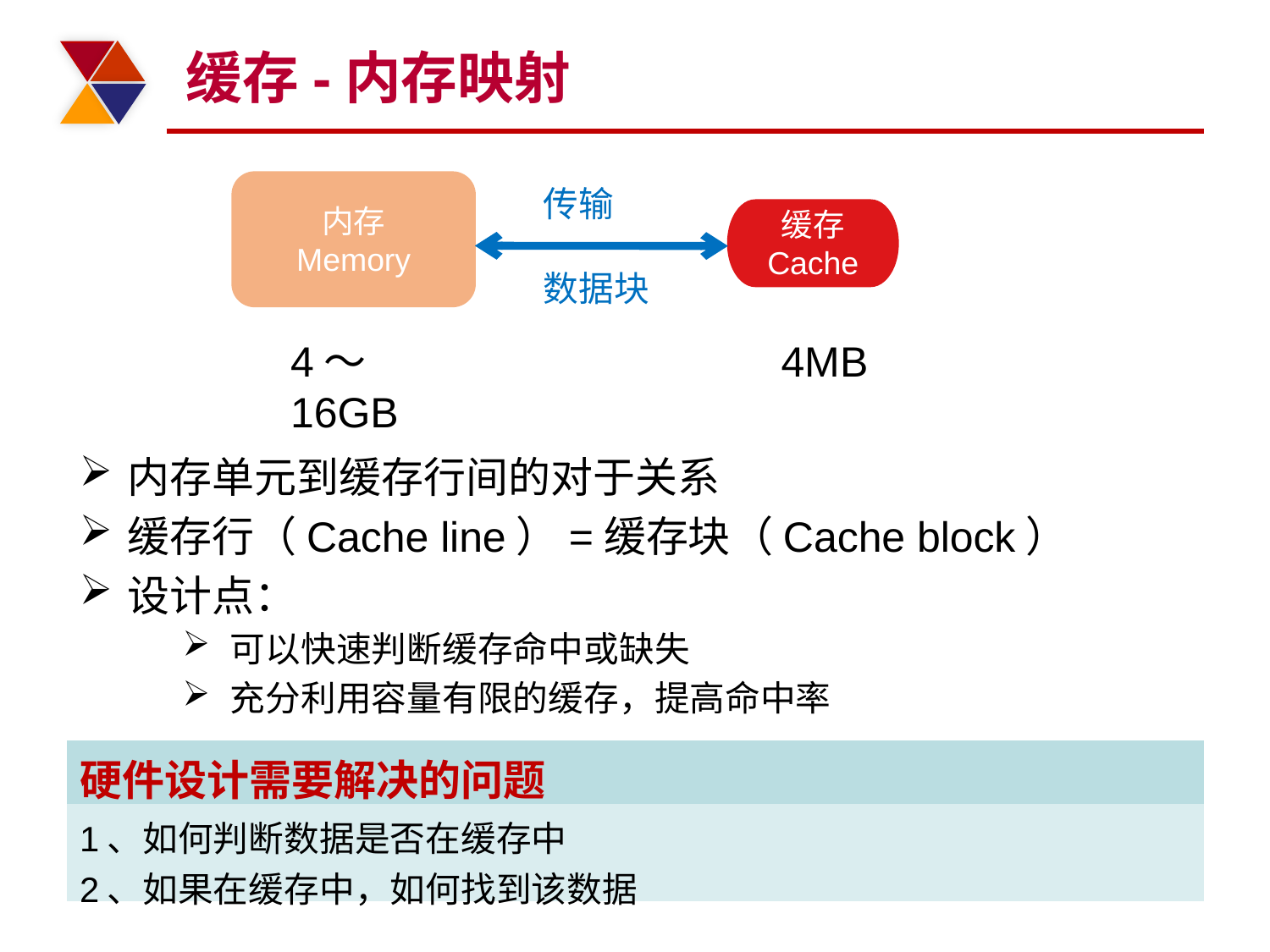

# 缓存-内存映射
内存
Memory
传输

数据块
缓存
Cache
4～16GB
4MB
内存单元到缓存行间的对于关系
缓存行（Cache line）=缓存块（Cache block）
设计点：
可以快速判断缓存命中或缺失
充分利用容量有限的缓存，提高命中率

| 硬件设计需要解决的问题 |
| --- |
| 1、如何判断数据是否在缓存中 2、如果在缓存中，如何找到该数据 |